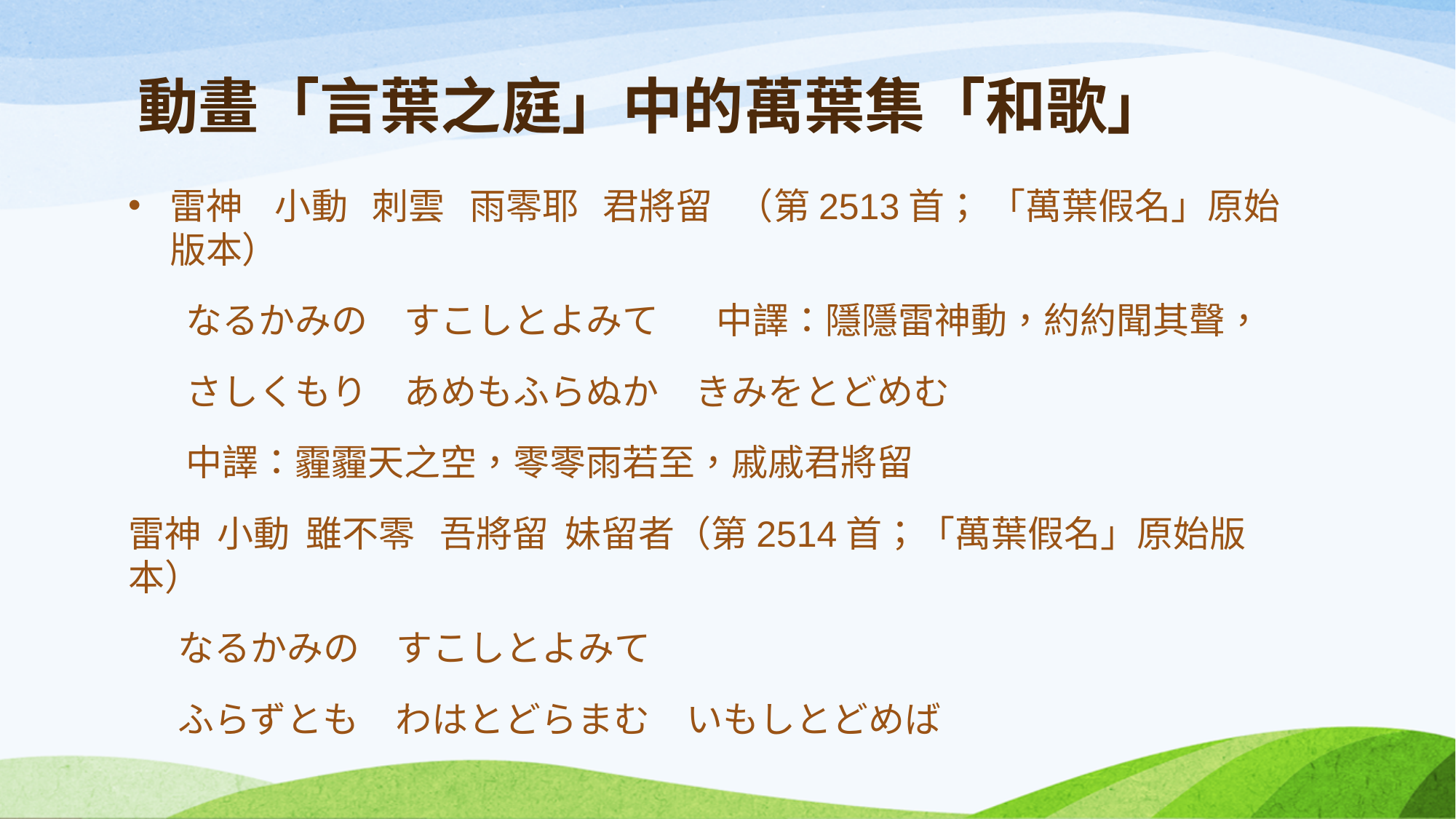

# 動畫「言葉之庭」中的萬葉集「和歌」
雷神    小動   刺雲   雨零耶   君將留   （第2513首； 「萬葉假名」原始版本）
      なるかみの　すこしとよみて       中譯：隱隱雷神動，約約聞其聲，
      さしくもり　あめもふらぬか　きみをとどめむ
      中譯：霾霾天之空，零零雨若至，戚戚君將留
雷神  小動  雖不零   吾將留  妹留者（第2514首；「萬葉假名」原始版本）
     なるかみの　すこしとよみて
     ふらずとも　わはとどらまむ　いもしとどめば